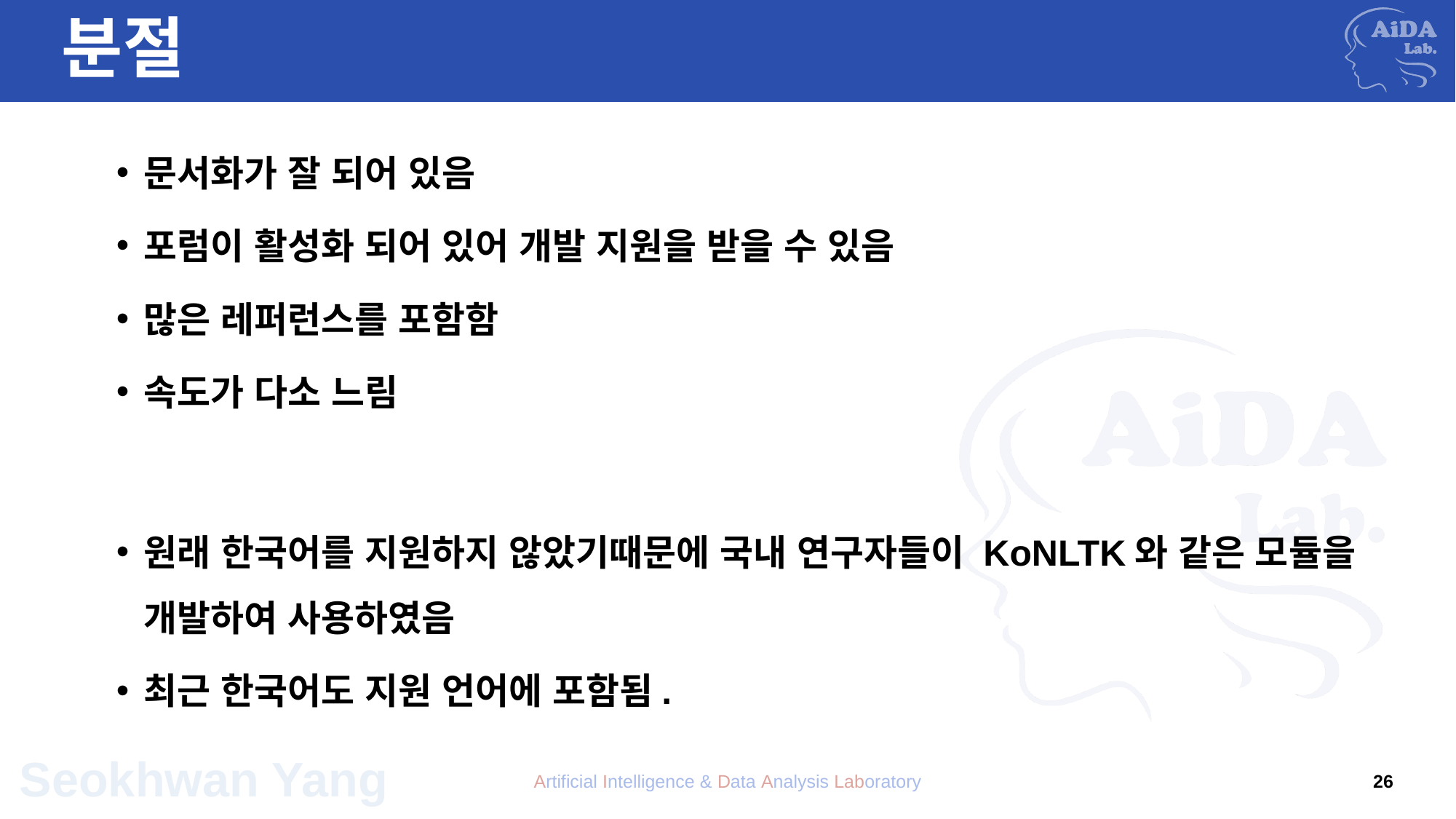

# 분절
문서화가 잘 되어 있음
포럼이 활성화 되어 있어 개발 지원을 받을 수 있음
많은 레퍼런스를 포함함
속도가 다소 느림

원래 한국어를 지원하지 않았기때문에 국내 연구자들이 KoNLTK와 같은 모듈을 개발하여 사용하였음
최근 한국어도 지원 언어에 포함됨.
Artificial Intelligence & Data Analysis Laboratory
26